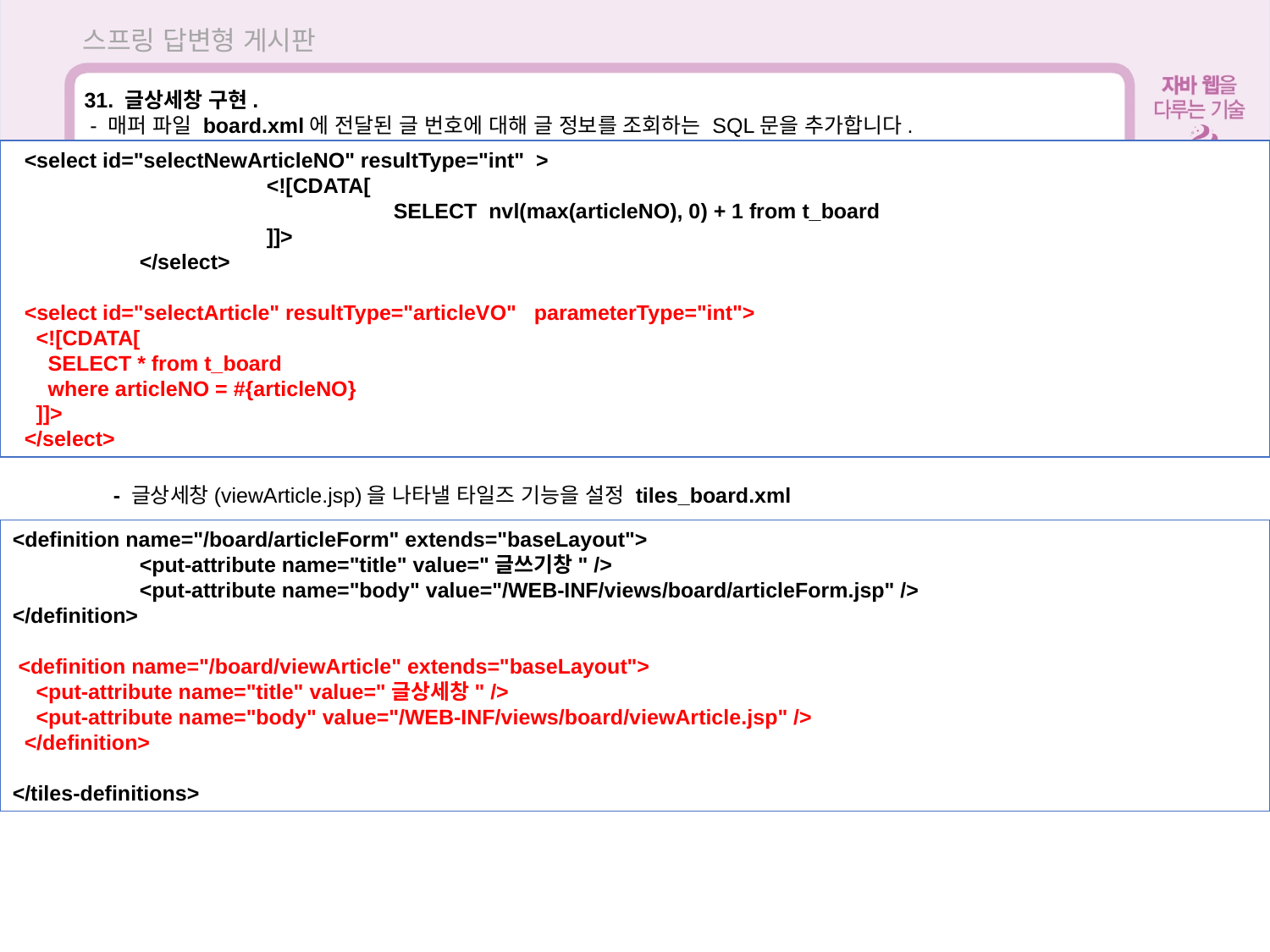

스프링 답변형 게시판
31. 글상세창 구현.
 - 매퍼 파일 board.xml에 전달된 글 번호에 대해 글 정보를 조회하는 SQL문을 추가합니다.
  <select id="selectNewArticleNO" resultType="int"  >
		<![CDATA[
			SELECT  nvl(max(articleNO), 0) + 1 from t_board
		]]>
	</select>

  <select id="selectArticle" resultType="articleVO"   parameterType="int">
    <![CDATA[
      SELECT * from t_board
      where articleNO = #{articleNO}
    ]]>
  </select>
- 글상세창(viewArticle.jsp)을 나타낼 타일즈 기능을 설정 tiles_board.xml
<definition name="/board/articleForm" extends="baseLayout">
	<put-attribute name="title" value="글쓰기창" />
	<put-attribute name="body" value="/WEB-INF/views/board/articleForm.jsp" />
</definition>

 <definition name="/board/viewArticle" extends="baseLayout">
    <put-attribute name="title" value="글상세창" />
    <put-attribute name="body" value="/WEB-INF/views/board/viewArticle.jsp" />
  </definition>

</tiles-definitions>